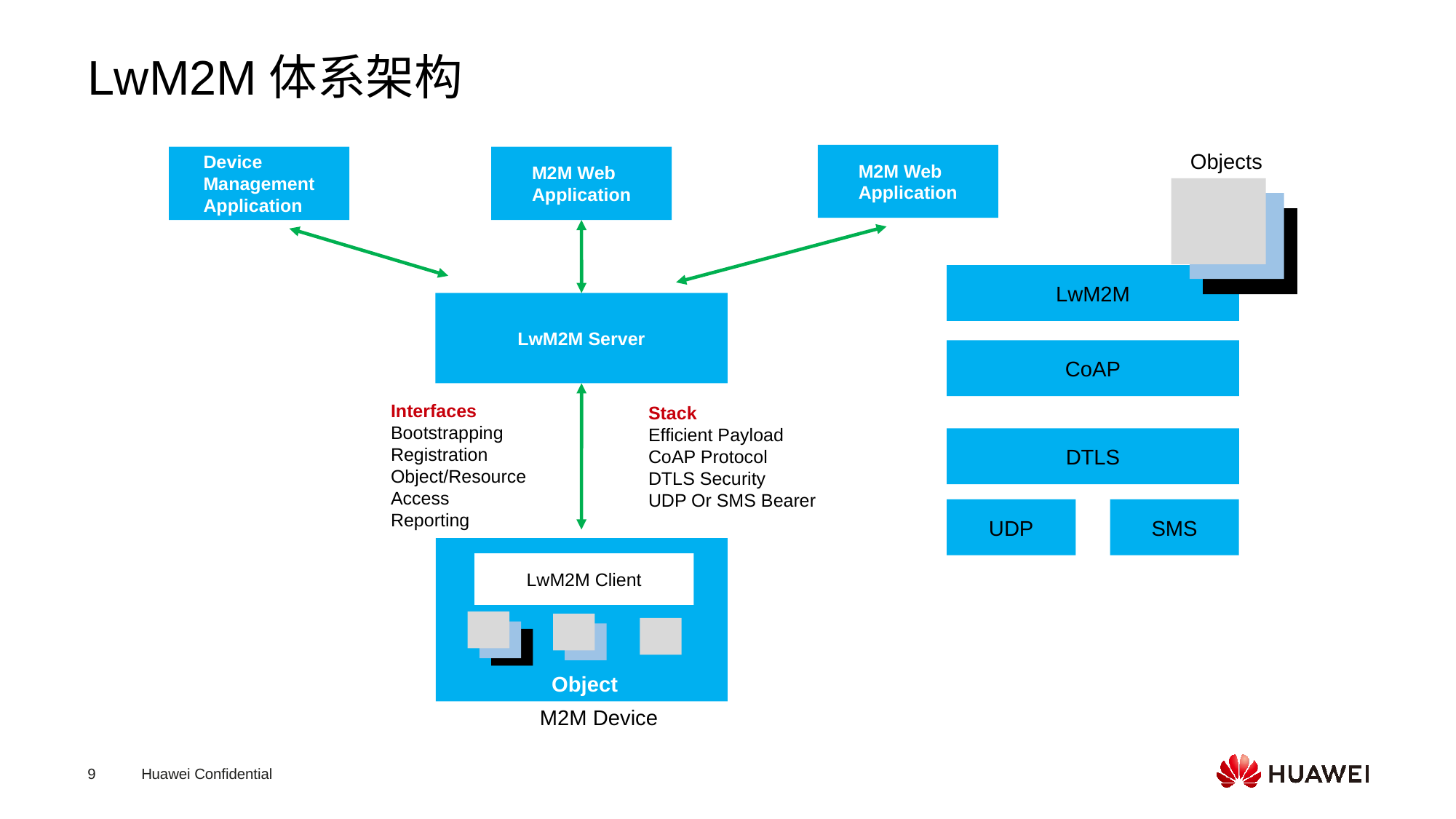

# LwM2M体系架构
Objects
M2M Web Application
Device Management Application
M2M Web Application

LwM2M
LwM2M Server
CoAP
Interfaces
Bootstrapping
Registration
Object/Resource Access
Reporting
Stack
Efficient Payload
CoAP Protocol
DTLS Security
UDP Or SMS Bearer
DTLS
UDP
SMS

 Object
LwM2M Client

M2M Device